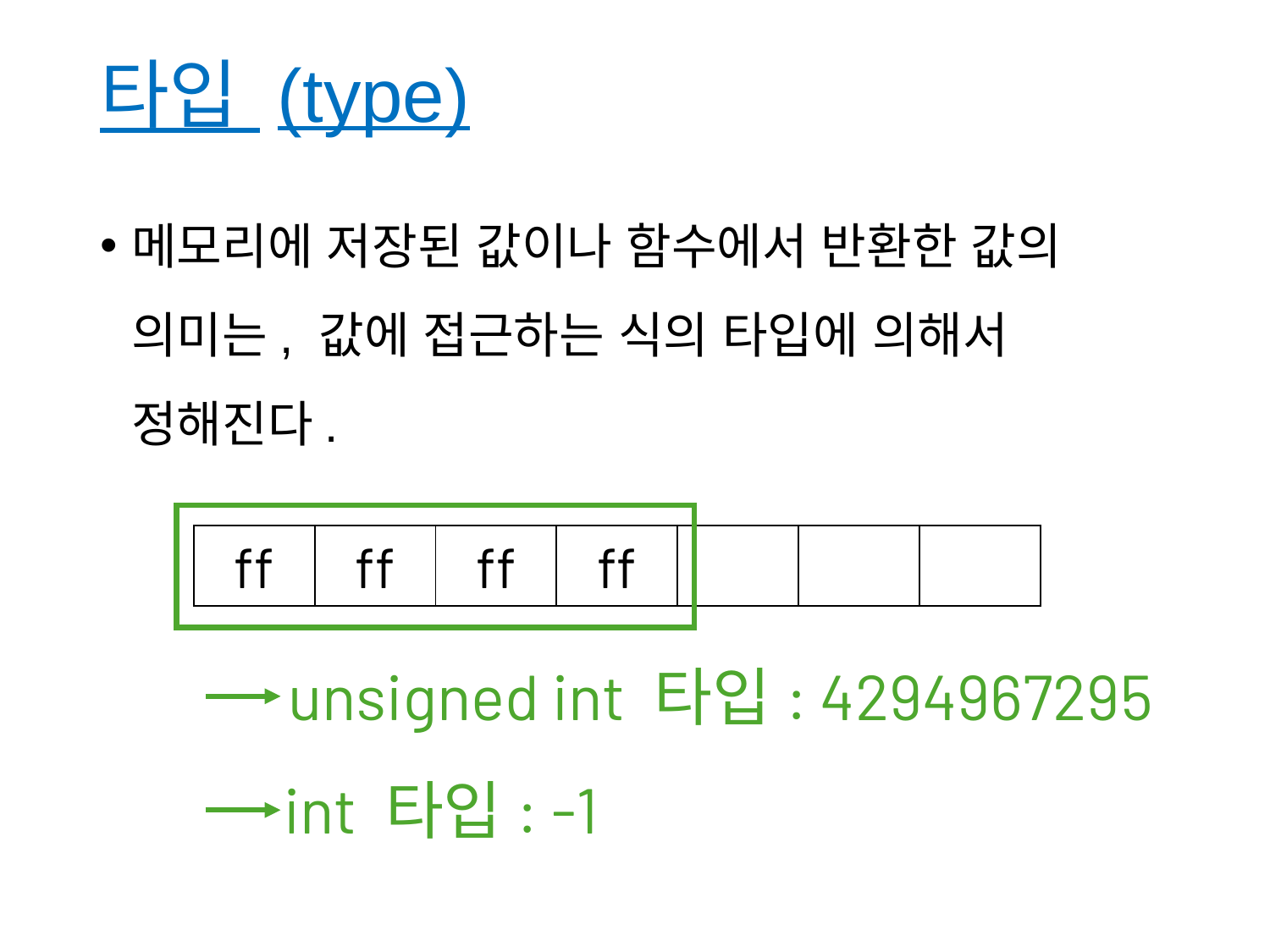

# 타입 (type)
메모리에 저장된 값이나 함수에서 반환한 값의 의미는, 값에 접근하는 식의 타입에 의해서 정해진다.

| ff | ff | ff | ff |  |  |  |
| --- | --- | --- | --- | --- | --- | --- |
unsigned int 타입: 4294967295
int 타입: -1